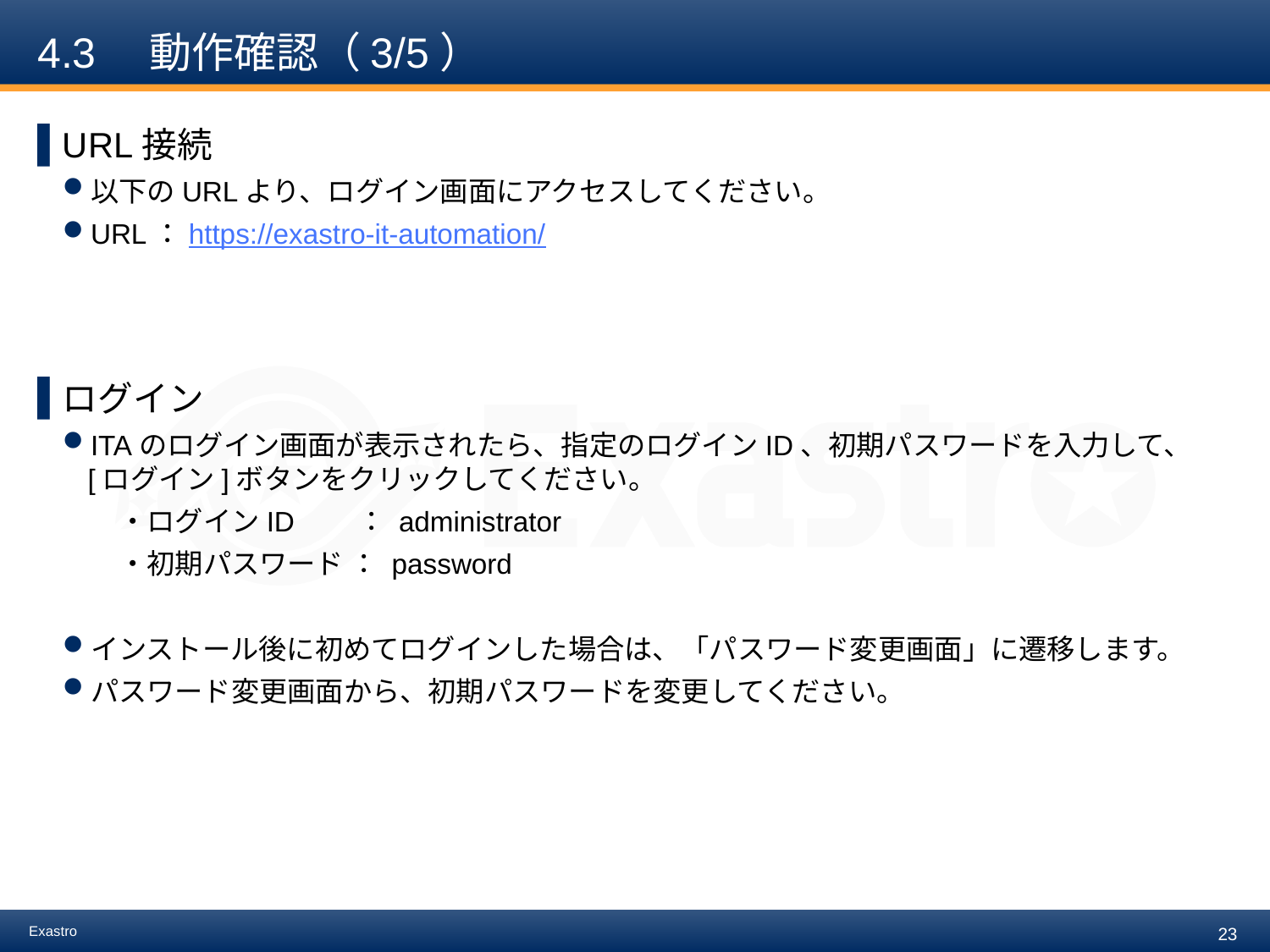

# 4.3　動作確認（3/5）
URL接続
以下のURLより、ログイン画面にアクセスしてください。
URL：https://exastro-it-automation/

ログイン
ITAのログイン画面が表示されたら、指定のログインID、初期パスワードを入力して、[ログイン]ボタンをクリックしてください。
　　・ログインID　　： administrator
　　・初期パスワード ： password

インストール後に初めてログインした場合は、「パスワード変更画面」に遷移します。
パスワード変更画面から、初期パスワードを変更してください。